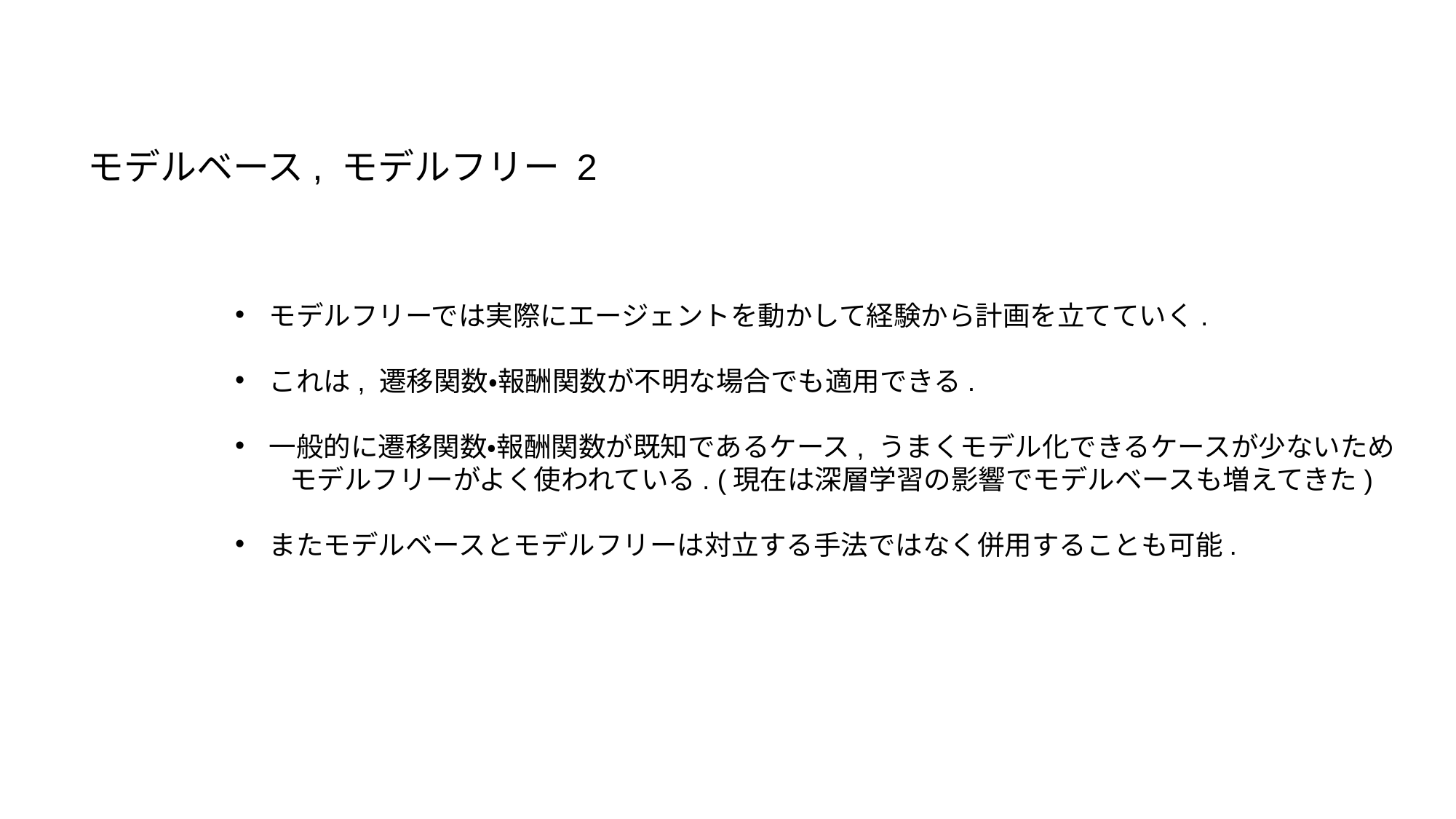

モデルベース, モデルフリー 2
モデルフリーでは実際にエージェントを動かして経験から計画を立てていく.

これは, 遷移関数・報酬関数が不明な場合でも適用できる.

一般的に遷移関数・報酬関数が既知であるケース, うまくモデル化できるケースが少ないため
　　モデルフリーがよく使われている. (現在は深層学習の影響でモデルベースも増えてきた)

またモデルベースとモデルフリーは対立する手法ではなく併用することも可能.